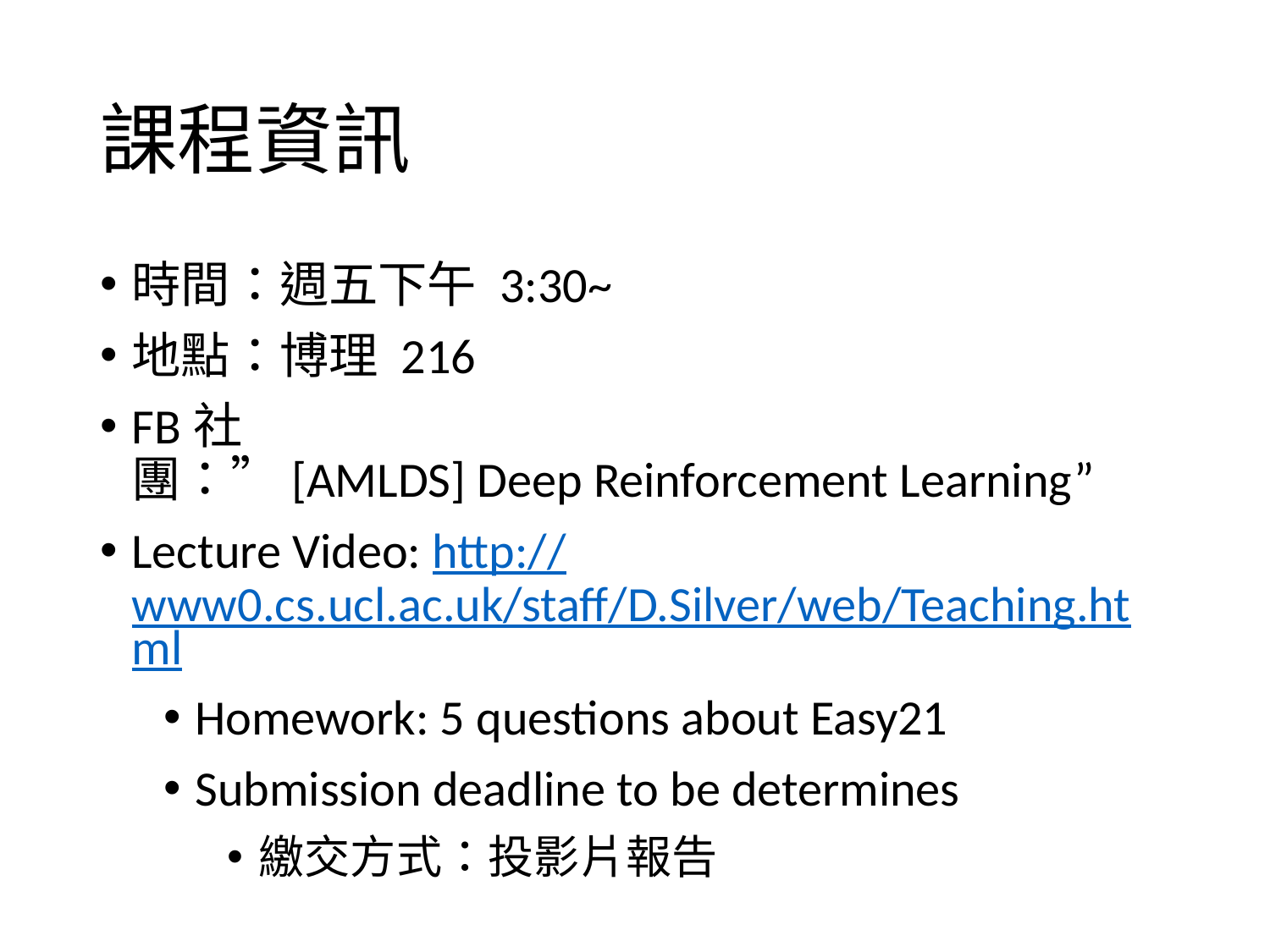

# 課程資訊
時間：週五下午 3:30~
地點：博理 216
FB社團：”[AMLDS] Deep Reinforcement Learning”
Lecture Video: http://www0.cs.ucl.ac.uk/staff/D.Silver/web/Teaching.html
Homework: 5 questions about Easy21
Submission deadline to be determines
繳交方式：投影片報告